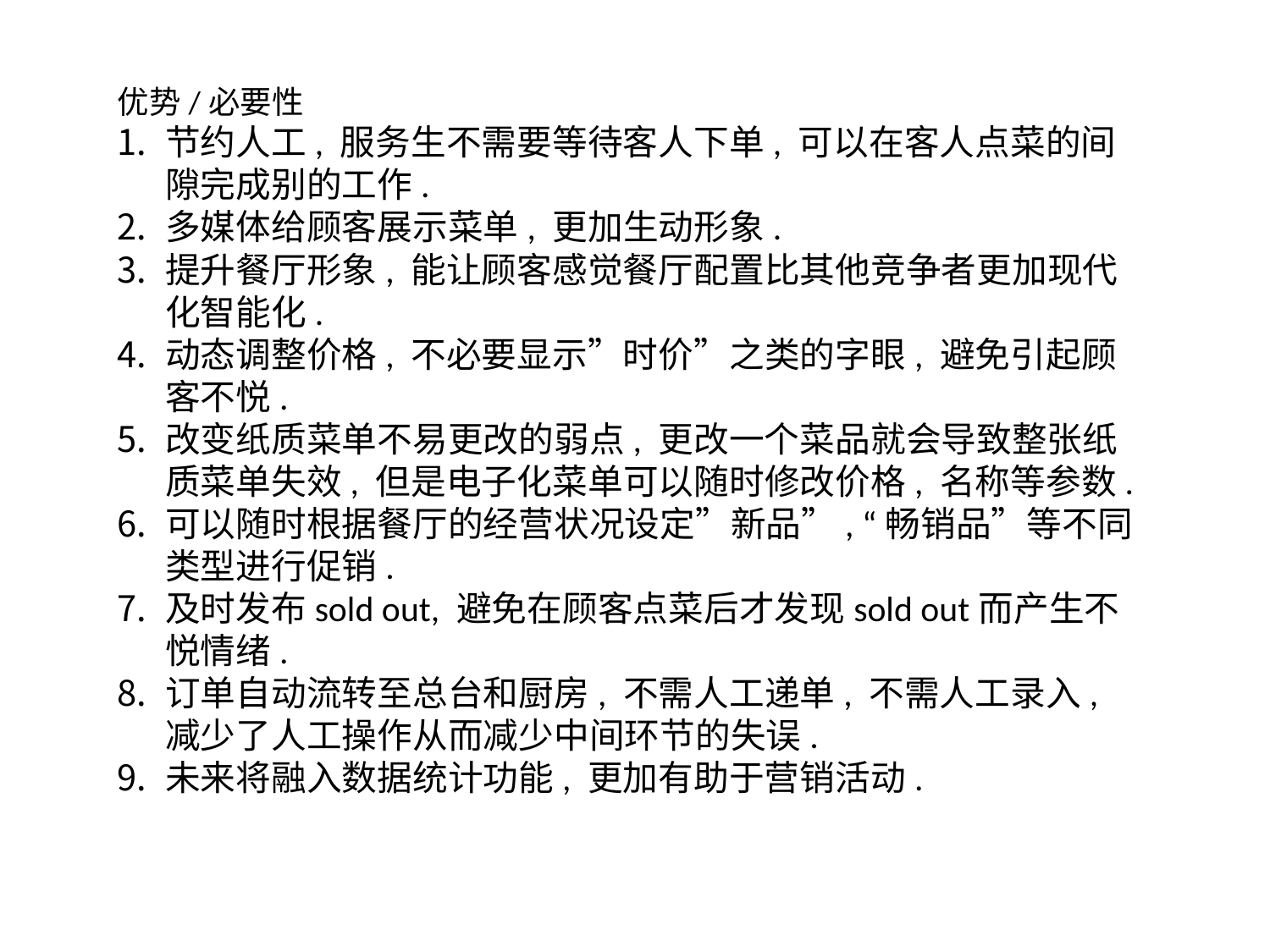

优势/必要性
节约人工, 服务生不需要等待客人下单, 可以在客人点菜的间隙完成别的工作.
多媒体给顾客展示菜单, 更加生动形象.
提升餐厅形象, 能让顾客感觉餐厅配置比其他竞争者更加现代化智能化.
动态调整价格, 不必要显示”时价”之类的字眼, 避免引起顾客不悦.
改变纸质菜单不易更改的弱点, 更改一个菜品就会导致整张纸质菜单失效, 但是电子化菜单可以随时修改价格, 名称等参数.
可以随时根据餐厅的经营状况设定”新品”, “畅销品”等不同类型进行促销.
及时发布sold out, 避免在顾客点菜后才发现sold out而产生不悦情绪.
订单自动流转至总台和厨房, 不需人工递单, 不需人工录入, 减少了人工操作从而减少中间环节的失误.
未来将融入数据统计功能, 更加有助于营销活动.